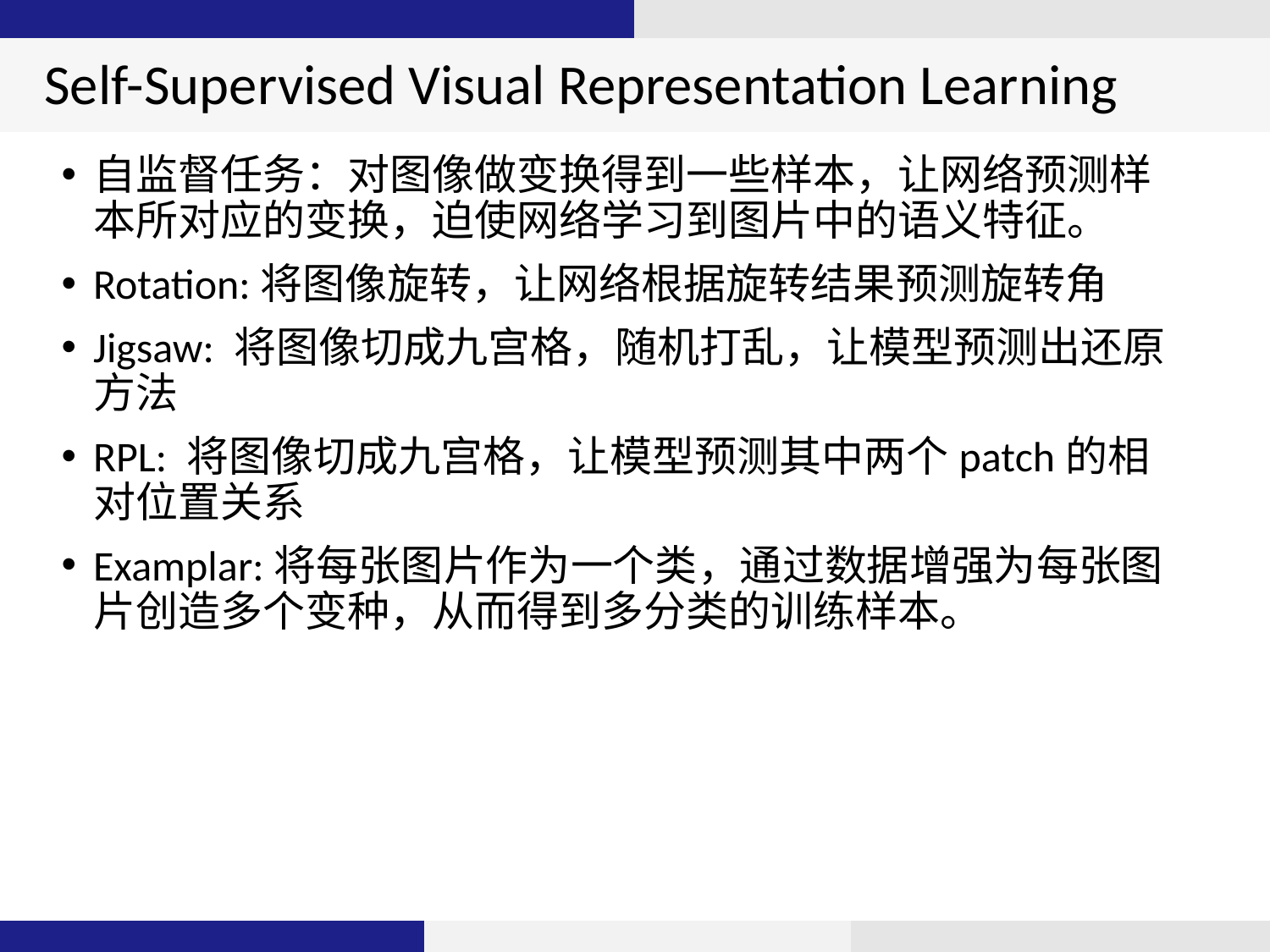

# Self-Supervised Visual Representation Learning
自监督任务：对图像做变换得到一些样本，让网络预测样本所对应的变换，迫使网络学习到图片中的语义特征。
Rotation:将图像旋转，让网络根据旋转结果预测旋转角
Jigsaw: 将图像切成九宫格，随机打乱，让模型预测出还原方法
RPL: 将图像切成九宫格，让模型预测其中两个patch的相对位置关系
Examplar:将每张图片作为一个类，通过数据增强为每张图片创造多个变种，从而得到多分类的训练样本。